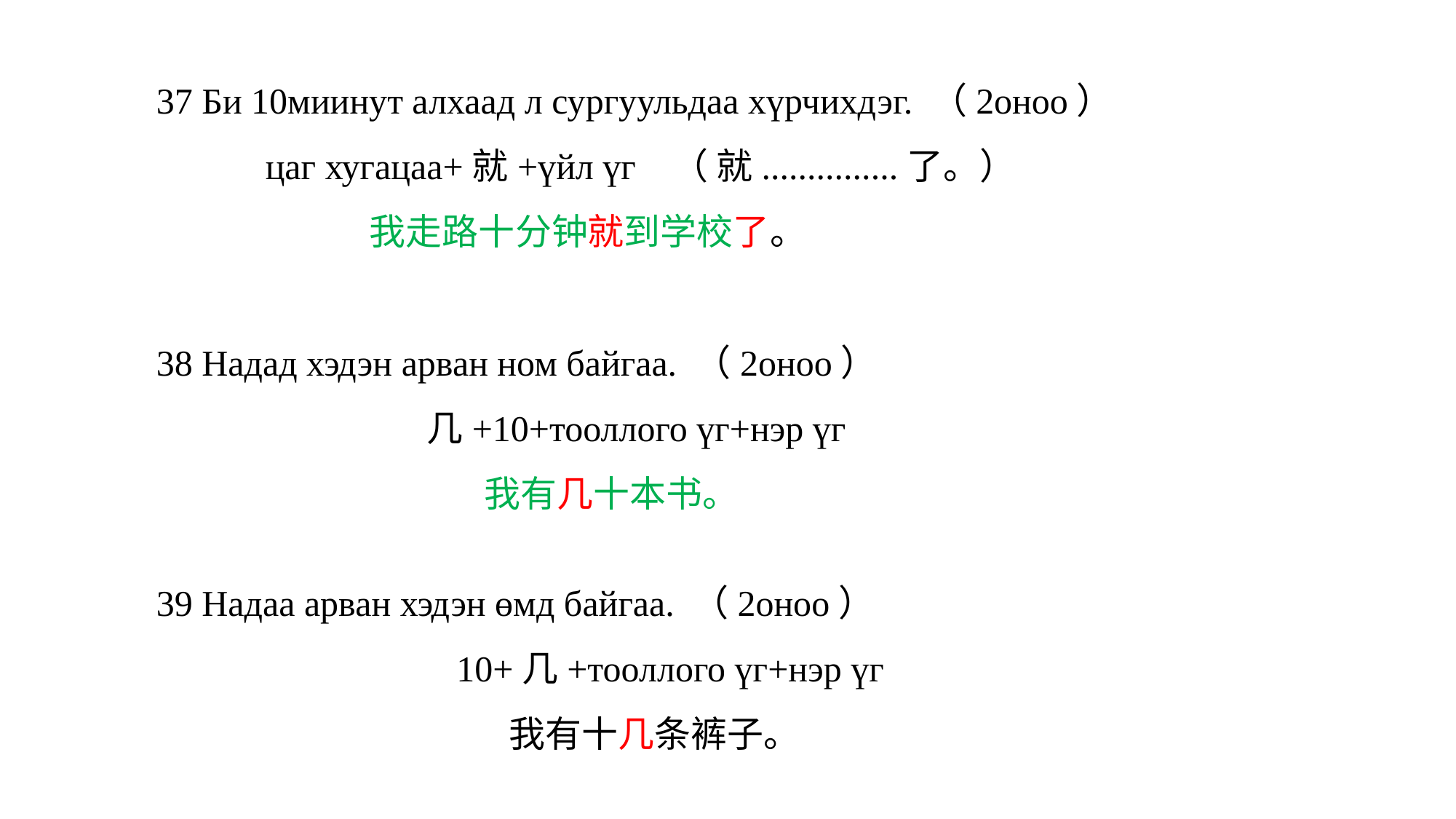

37 Би 10миинут алхаад л сургуульдаа хүрчихдэг. （2оноо）
            цаг хугацаа+就+үйл үг   （ 就...............了。）
                         我走路十分钟就到学校了。

38 Надад хэдэн арван ном байгаа. （2оноо）
                                几+10+тооллого үг+нэр үг
                                       我有几十本书。

39 Надаа арван хэдэн өмд байгаа. （2оноо）
                                 10+几+тооллого үг+нэр үг
                                          我有十几条裤子。